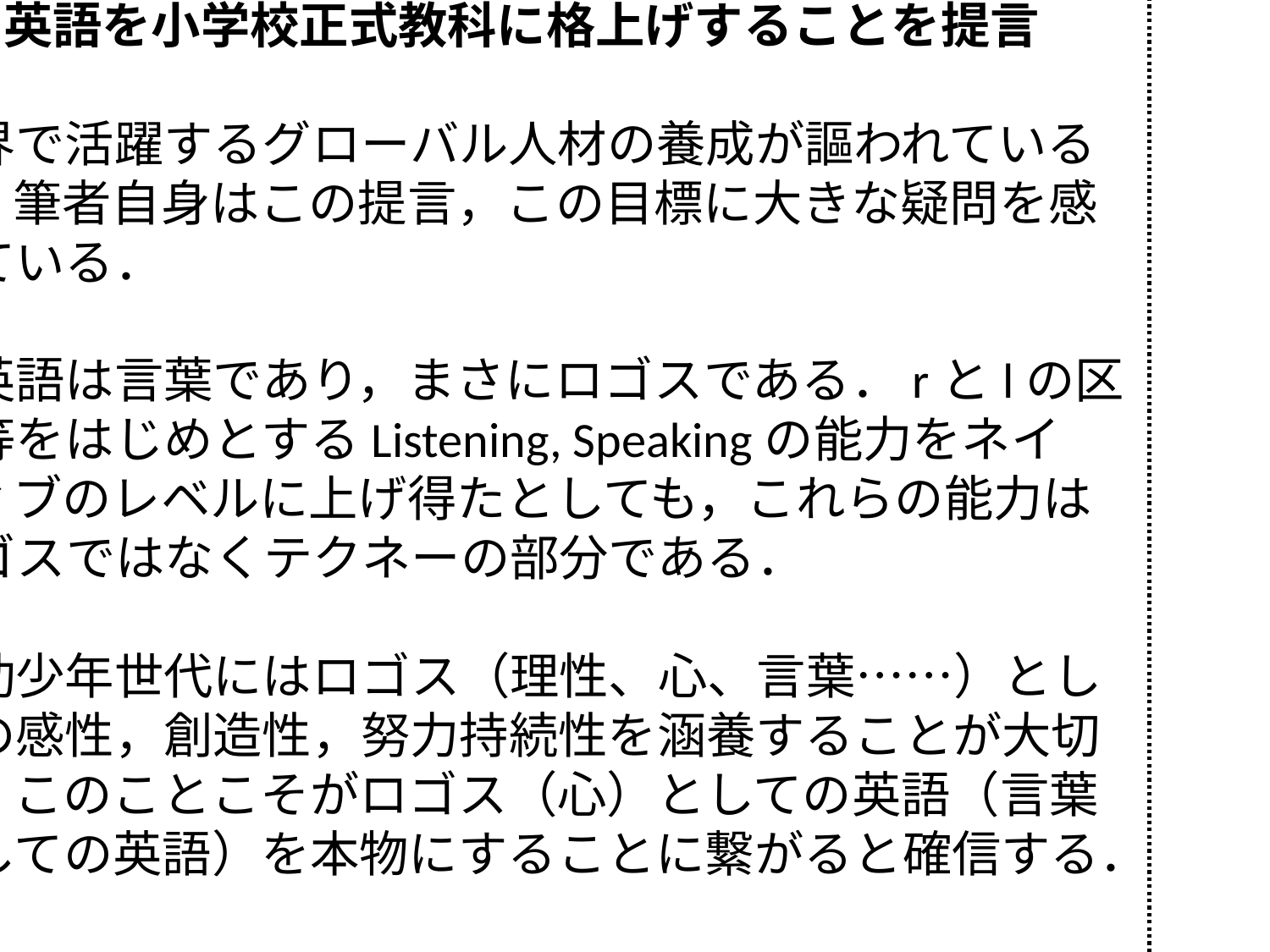

2013年5月15日、教育再生実行会議は、
英語を小学校正式教科に格上げすることを提言
世界で活躍するグローバル人材の養成が謳われているが，筆者自身はこの提言，この目標に大きな疑問を感じている．
　英語は言葉であり，まさにロゴスである．rとlの区別等をはじめとするListening, Speakingの能力をネイティブのレベルに上げ得たとしても，これらの能力はロゴスではなくテクネーの部分である．
　幼少年世代にはロゴス（理性、心、言葉……）としての感性，創造性，努力持続性を涵養することが大切で、このことこそがロゴス（心）としての英語（言葉としての英語）を本物にすることに繋がると確信する．
　筆者自身，大学院修了後，米国企業（AT&T, ベル電話研究所）に就職したが，英語力よりも感性，知性，母国の文化・歴史に関する知識等の方がはるかに大きな味方をしてくれたと痛感している．